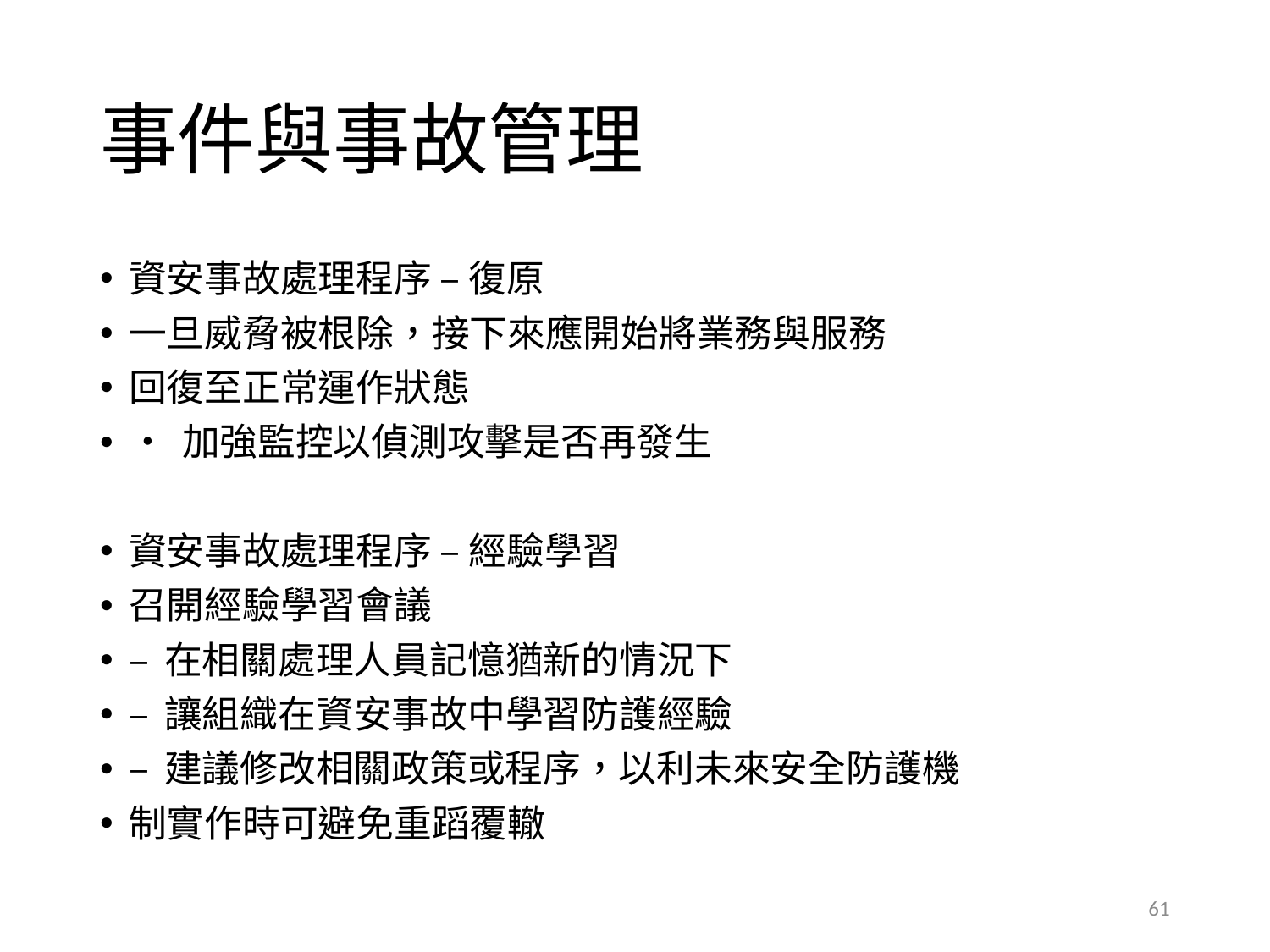

# 事件與事故管理
資安事故處理程序 – 復原
一旦威脅被根除，接下來應開始將業務與服務
回復至正常運作狀態
• 加強監控以偵測攻擊是否再發生

資安事故處理程序 – 經驗學習
召開經驗學習會議
– 在相關處理人員記憶猶新的情況下
– 讓組織在資安事故中學習防護經驗
– 建議修改相關政策或程序，以利未來安全防護機
制實作時可避免重蹈覆轍
61